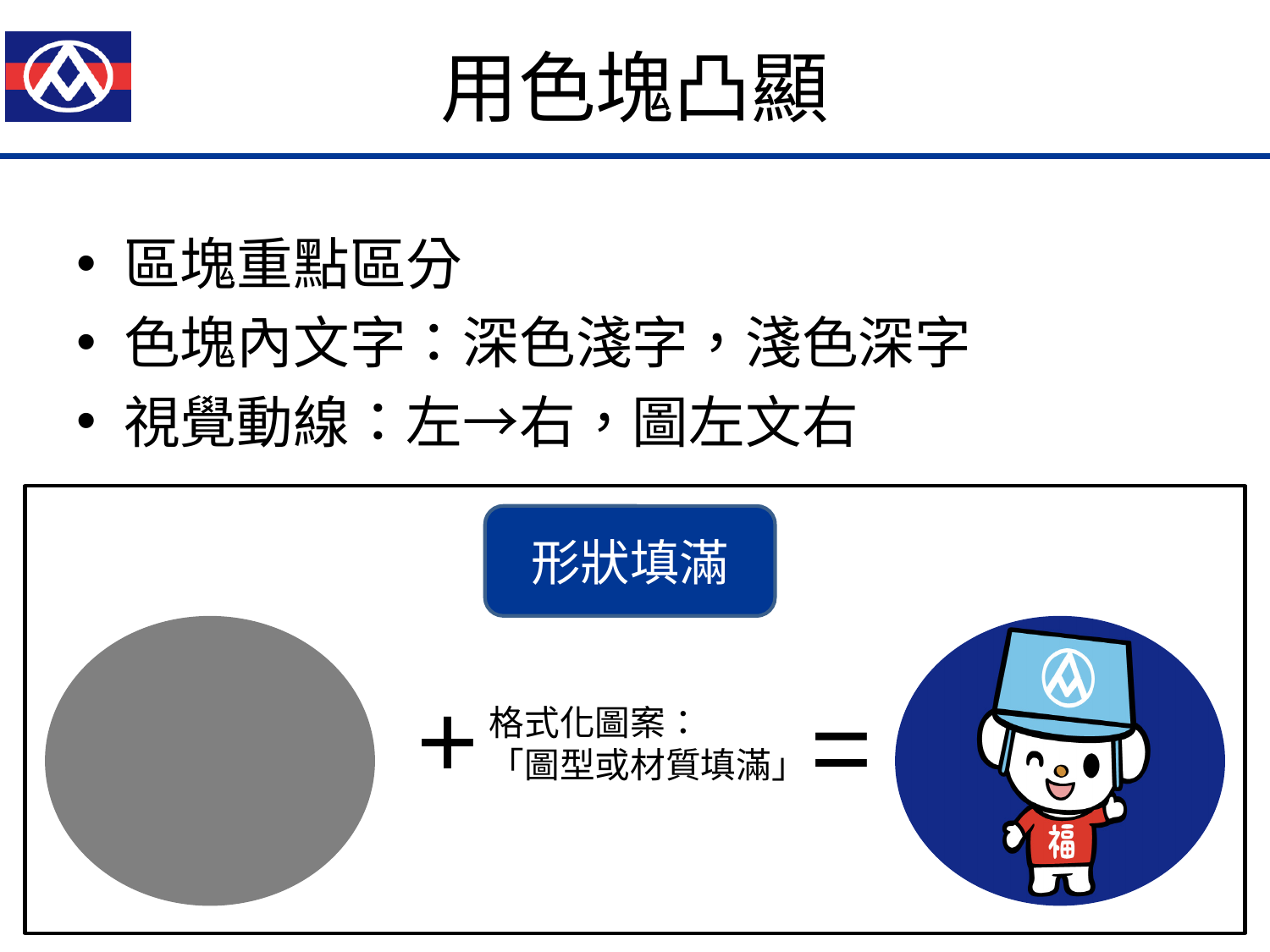

# 用色塊凸顯
區塊重點區分
色塊內文字：深色淺字，淺色深字
視覺動線：左→右，圖左文右

形狀填滿

+
=
格式化圖案：
「圖型或材質填滿」